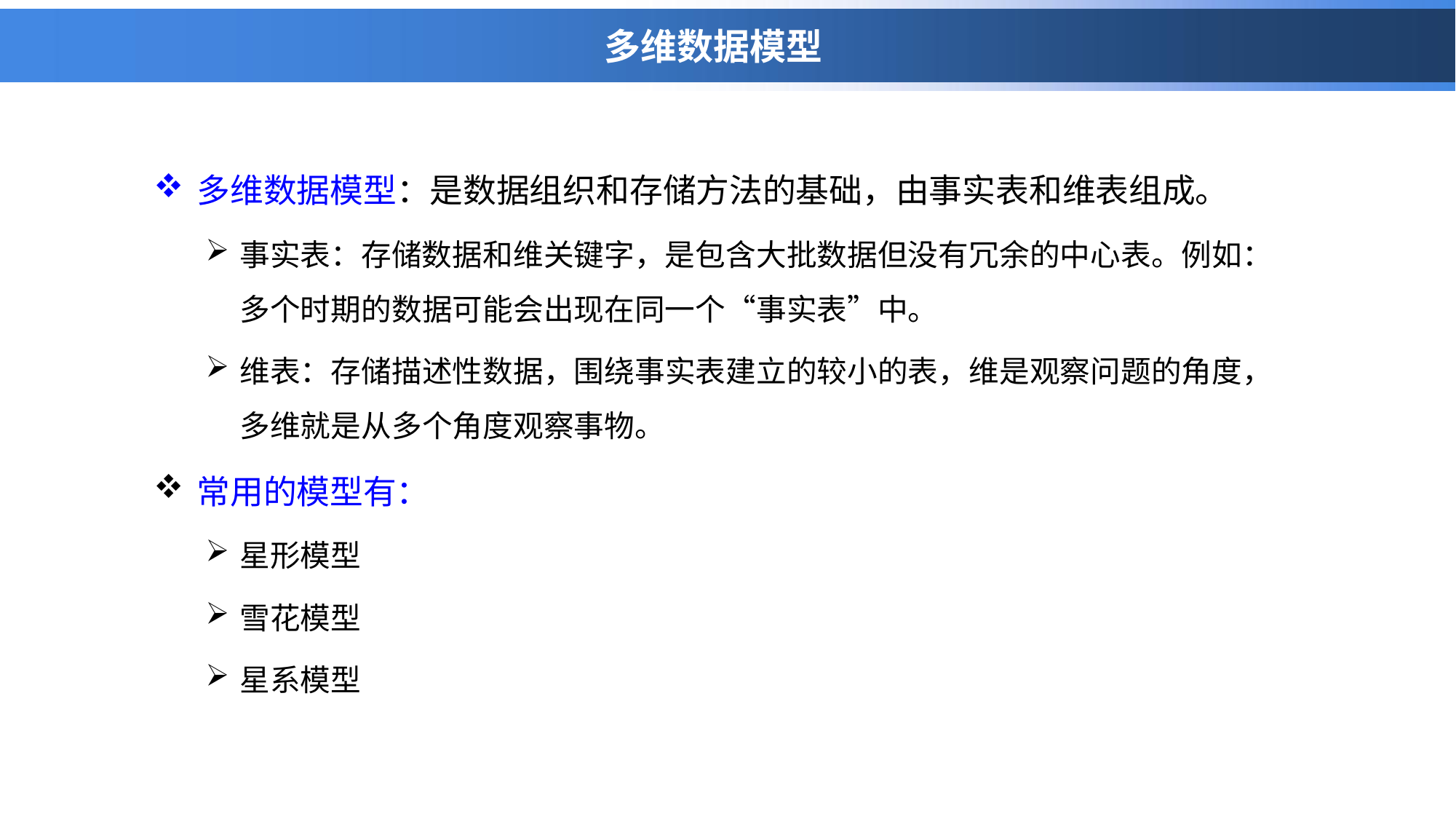

# 多维数据模型
多维数据模型：是数据组织和存储方法的基础，由事实表和维表组成。
事实表：存储数据和维关键字，是包含大批数据但没有冗余的中心表。例如：多个时期的数据可能会出现在同一个“事实表”中。
维表：存储描述性数据，围绕事实表建立的较小的表，维是观察问题的角度，多维就是从多个角度观察事物。
常用的模型有：
星形模型
雪花模型
星系模型